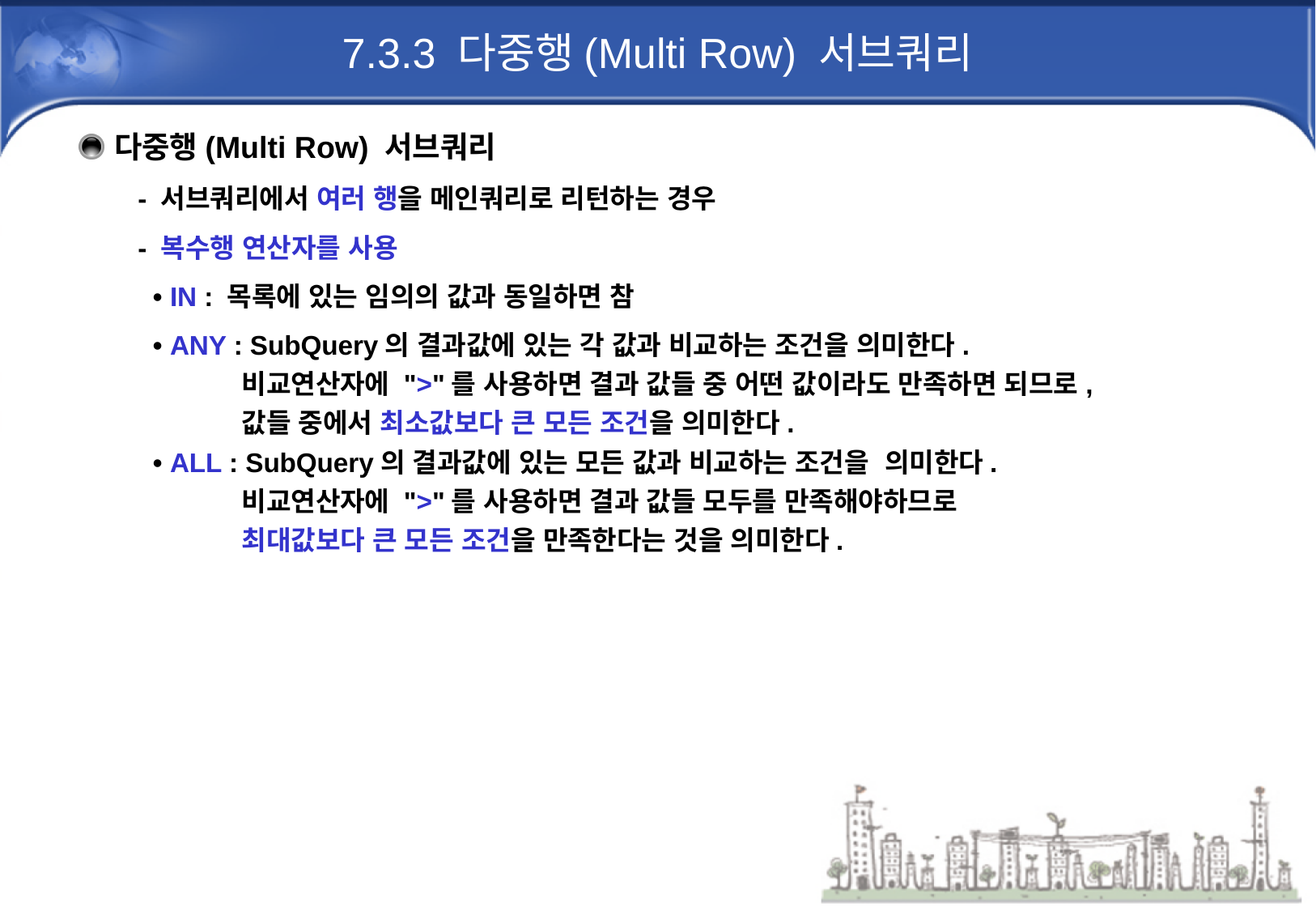

# 7.3.3 다중행(Multi Row) 서브쿼리
다중행(Multi Row) 서브쿼리
- 서브쿼리에서 여러 행을 메인쿼리로 리턴하는 경우
- 복수행 연산자를 사용
  • IN : 목록에 있는 임의의 값과 동일하면 참
  • ANY : SubQuery의 결과값에 있는 각 값과 비교하는 조건을 의미한다.
             비교연산자에 ">"를 사용하면 결과 값들 중 어떤 값이라도 만족하면 되므로,
             값들 중에서 최소값보다 큰 모든 조건을 의미한다.
  • ALL : SubQuery의 결과값에 있는 모든 값과 비교하는 조건을  의미한다.
             비교연산자에 ">"를 사용하면 결과 값들 모두를 만족해야하므로
             최대값보다 큰 모든 조건을 만족한다는 것을 의미한다.